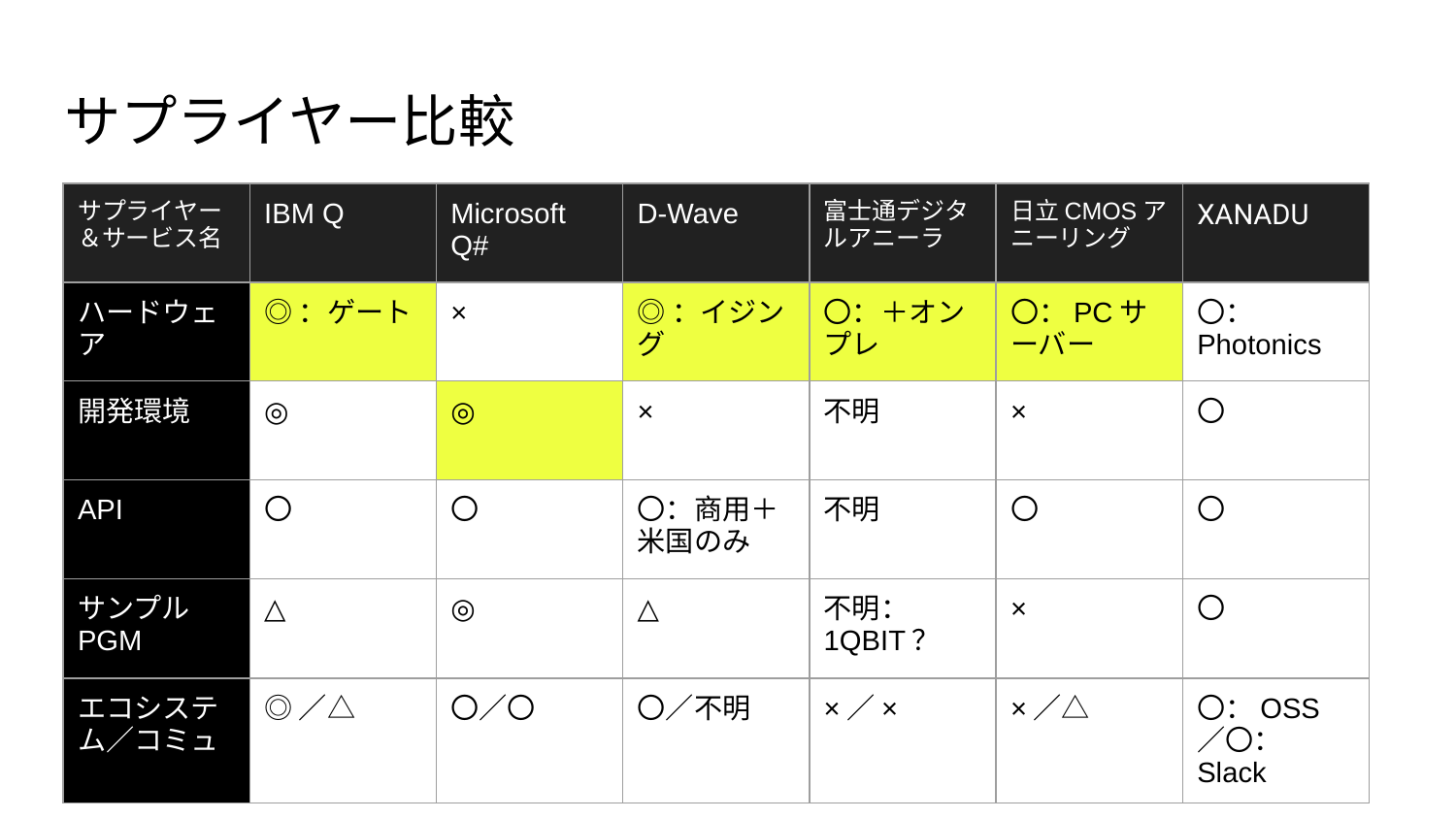

# サプライヤー比較
| サプライヤー＆サービス名 | IBM Q | Microsoft Q# | D-Wave | 富士通デジタルアニーラ | 日立CMOSアニーリング | XANADU |
| --- | --- | --- | --- | --- | --- | --- |
| ハードウェア | ◎：ゲート | × | ◎：イジング | 〇：＋オンプレ | 〇：PCサーバー | 〇：Photonics |
| 開発環境 | ◎ | ◎ | × | 不明 | × | 〇 |
| API | 〇 | 〇 | 〇：商用＋米国のみ | 不明 | 〇 | 〇 |
| サンプルPGM | △ | ◎ | △ | 不明：1QBIT？ | × | 〇 |
| エコシステム／コミュ | ◎／△ | 〇／〇 | 〇／不明 | ×／× | ×／△ | 〇：OSS／〇：Slack |